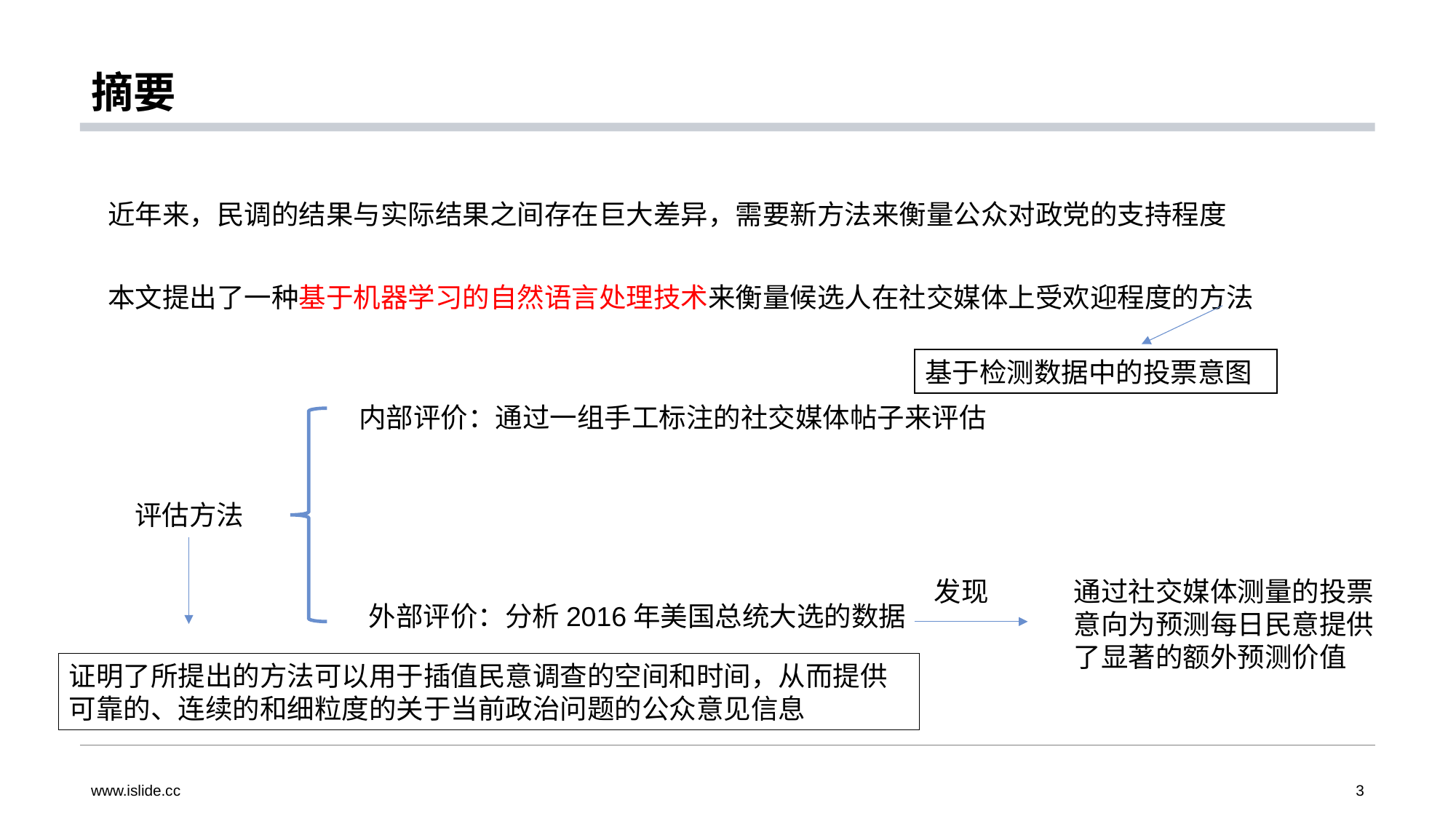

# 摘要
近年来，民调的结果与实际结果之间存在巨大差异，需要新方法来衡量公众对政党的支持程度
本文提出了一种基于机器学习的自然语言处理技术来衡量候选人在社交媒体上受欢迎程度的方法
基于检测数据中的投票意图
内部评价：通过一组手工标注的社交媒体帖子来评估

评估方法
发现
通过社交媒体测量的投票意向为预测每日民意提供了显著的额外预测价值
外部评价：分析2016年美国总统大选的数据
证明了所提出的方法可以用于插值民意调查的空间和时间，从而提供可靠的、连续的和细粒度的关于当前政治问题的公众意见信息
www.islide.cc
3